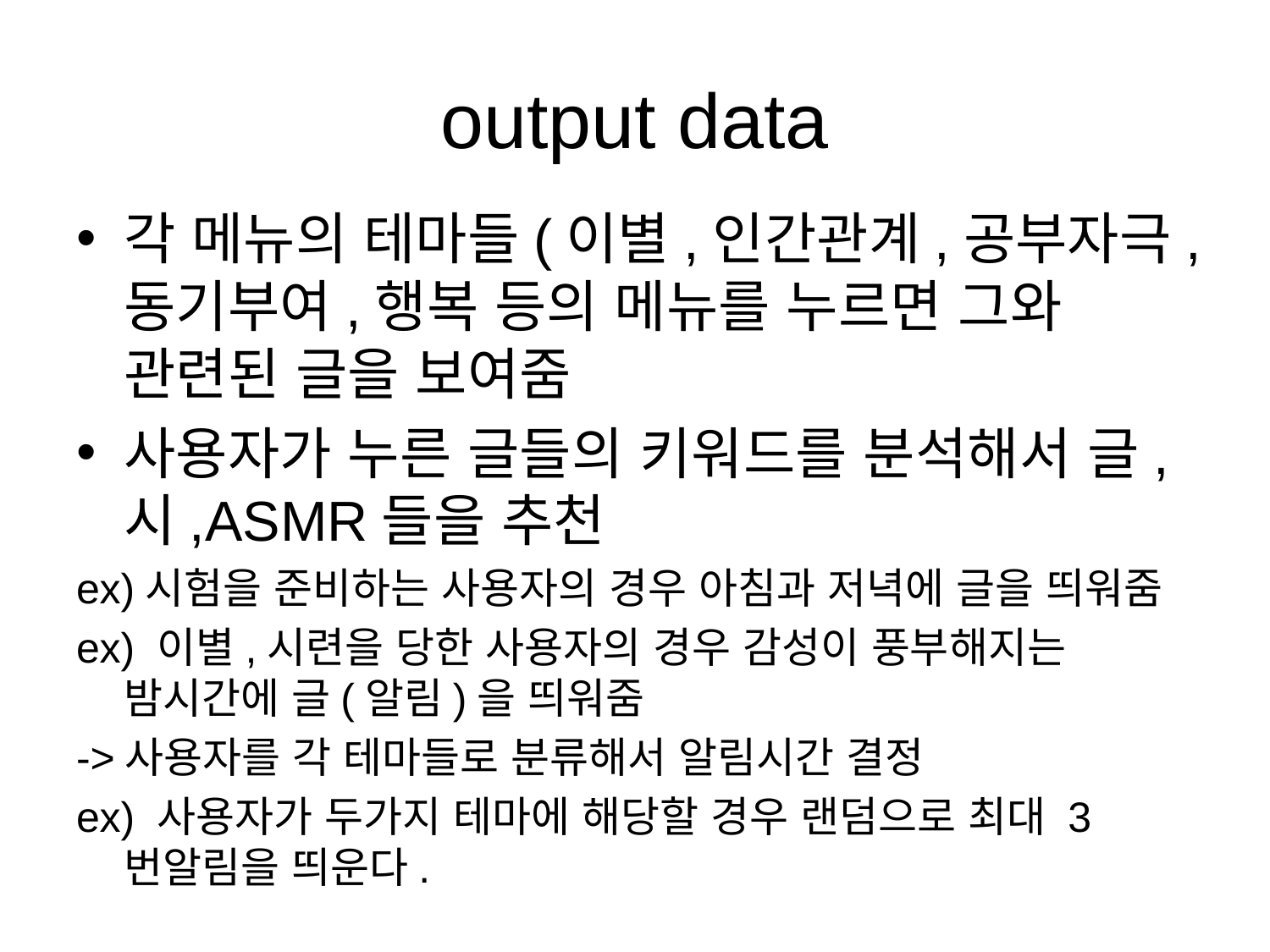

# output data
각 메뉴의 테마들(이별,인간관계,공부자극,동기부여,행복 등의 메뉴를 누르면 그와 관련된 글을 보여줌
사용자가 누른 글들의 키워드를 분석해서 글,시,ASMR들을 추천
ex)시험을 준비하는 사용자의 경우 아침과 저녁에 글을 띄워줌
ex) 이별,시련을 당한 사용자의 경우 감성이 풍부해지는 밤시간에 글(알림)을 띄워줌
->사용자를 각 테마들로 분류해서 알림시간 결정
ex) 사용자가 두가지 테마에 해당할 경우 랜덤으로 최대 3번알림을 띄운다.